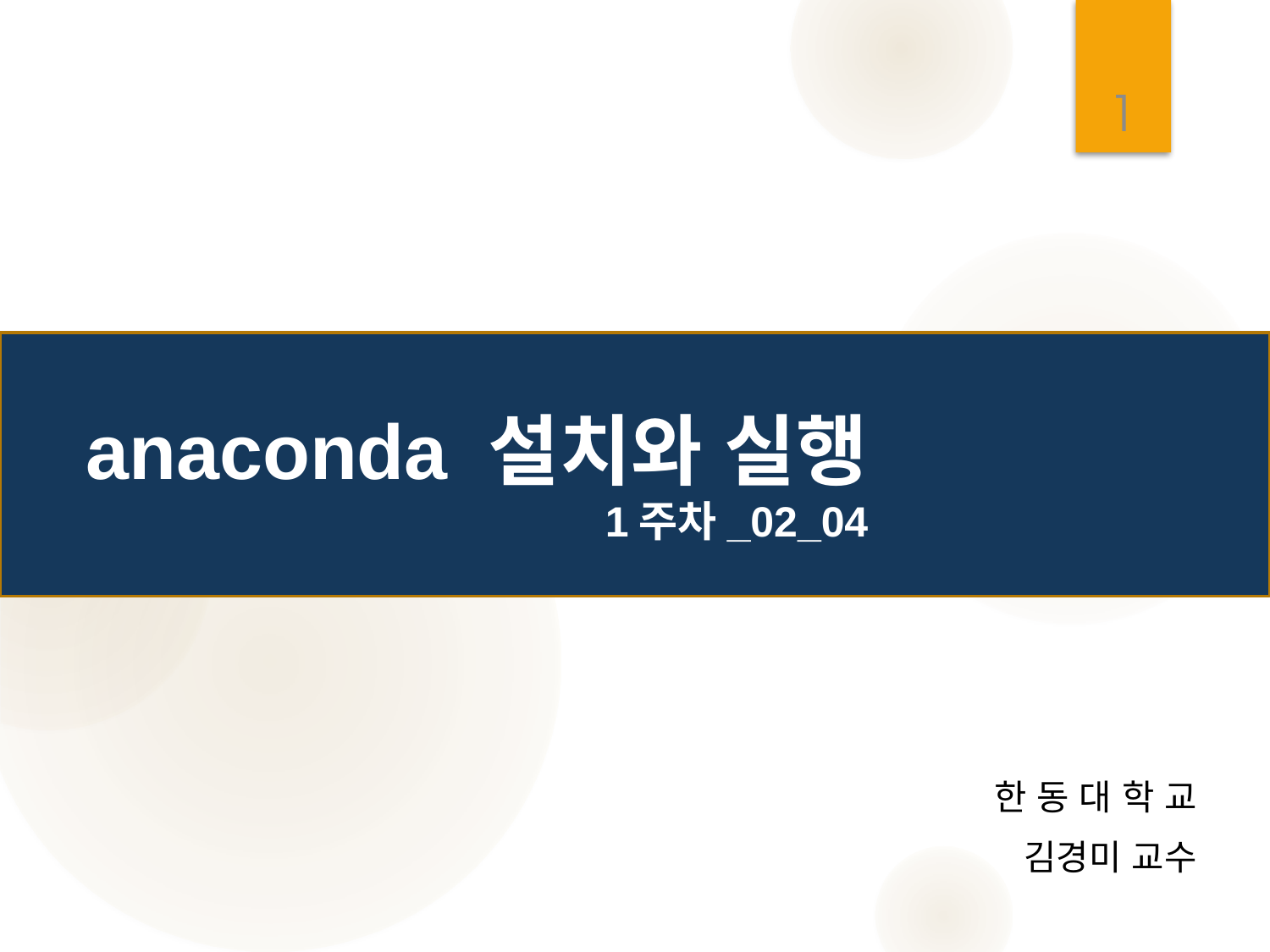

1

# anaconda 설치와 실행 1주차_02_04
한 동 대 학 교
 김경미 교수